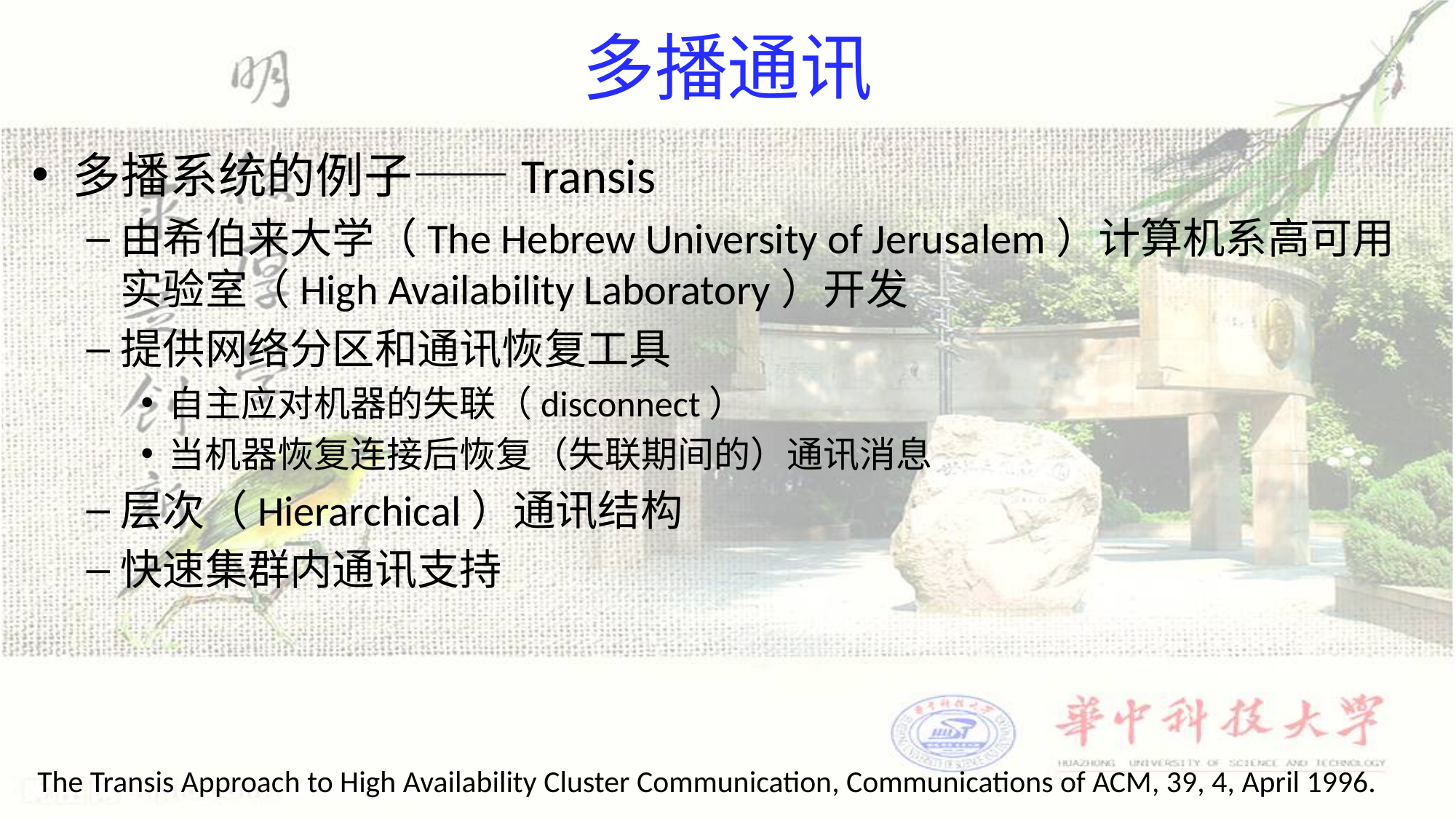

# 多播通讯
多播系统的例子——Transis
由希伯来大学（The Hebrew University of Jerusalem）计算机系高可用实验室（High Availability Laboratory）开发
提供网络分区和通讯恢复工具
自主应对机器的失联（disconnect）
当机器恢复连接后恢复（失联期间的）通讯消息
层次（Hierarchical）通讯结构
快速集群内通讯支持
The Transis Approach to High Availability Cluster Communication, Communications of ACM, 39, 4, April 1996.